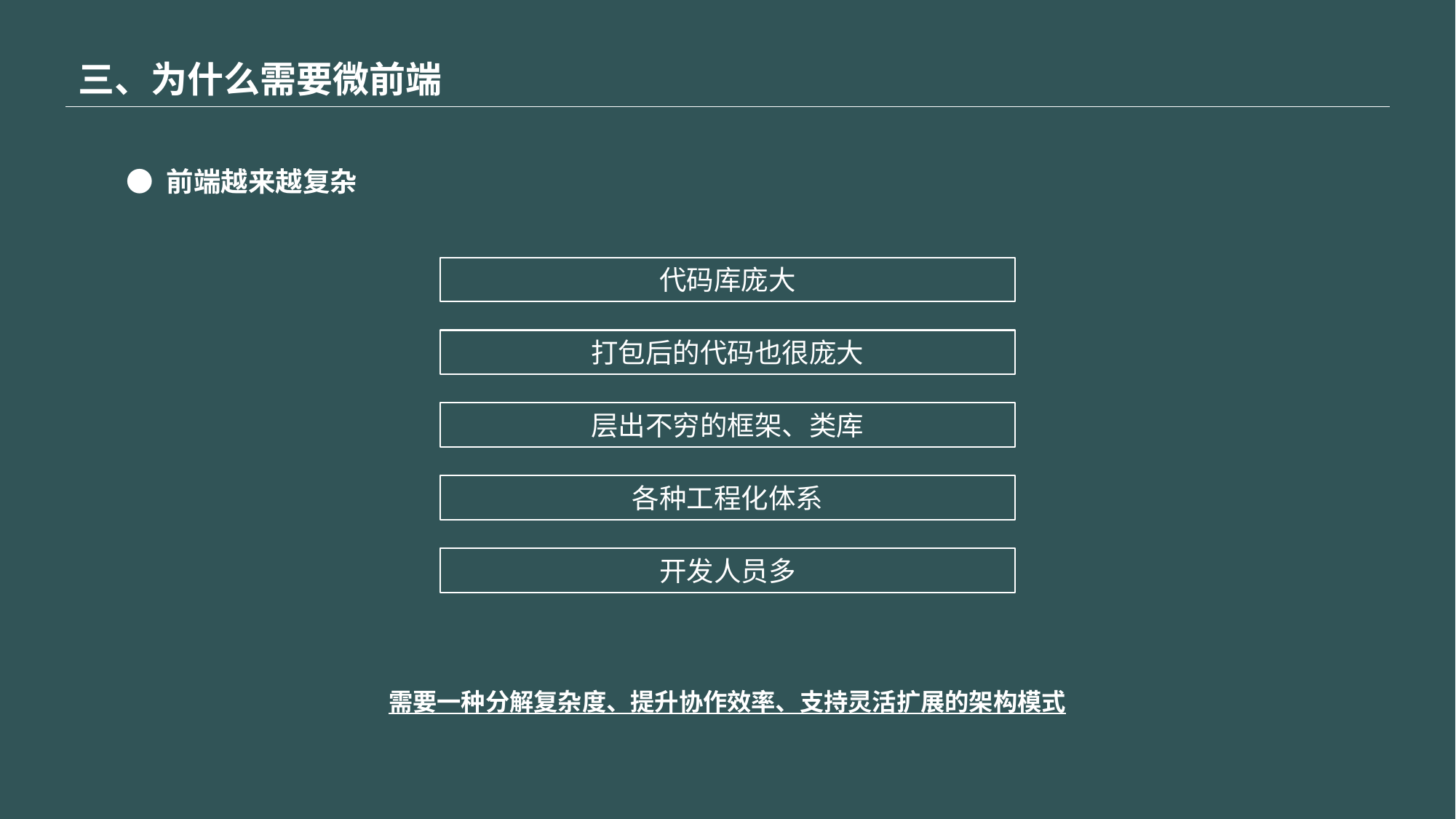

三、为什么需要微前端
● 前端越来越复杂
代码库庞大
打包后的代码也很庞大
层出不穷的框架、类库
各种工程化体系
开发人员多
需要一种分解复杂度、提升协作效率、支持灵活扩展的架构模式